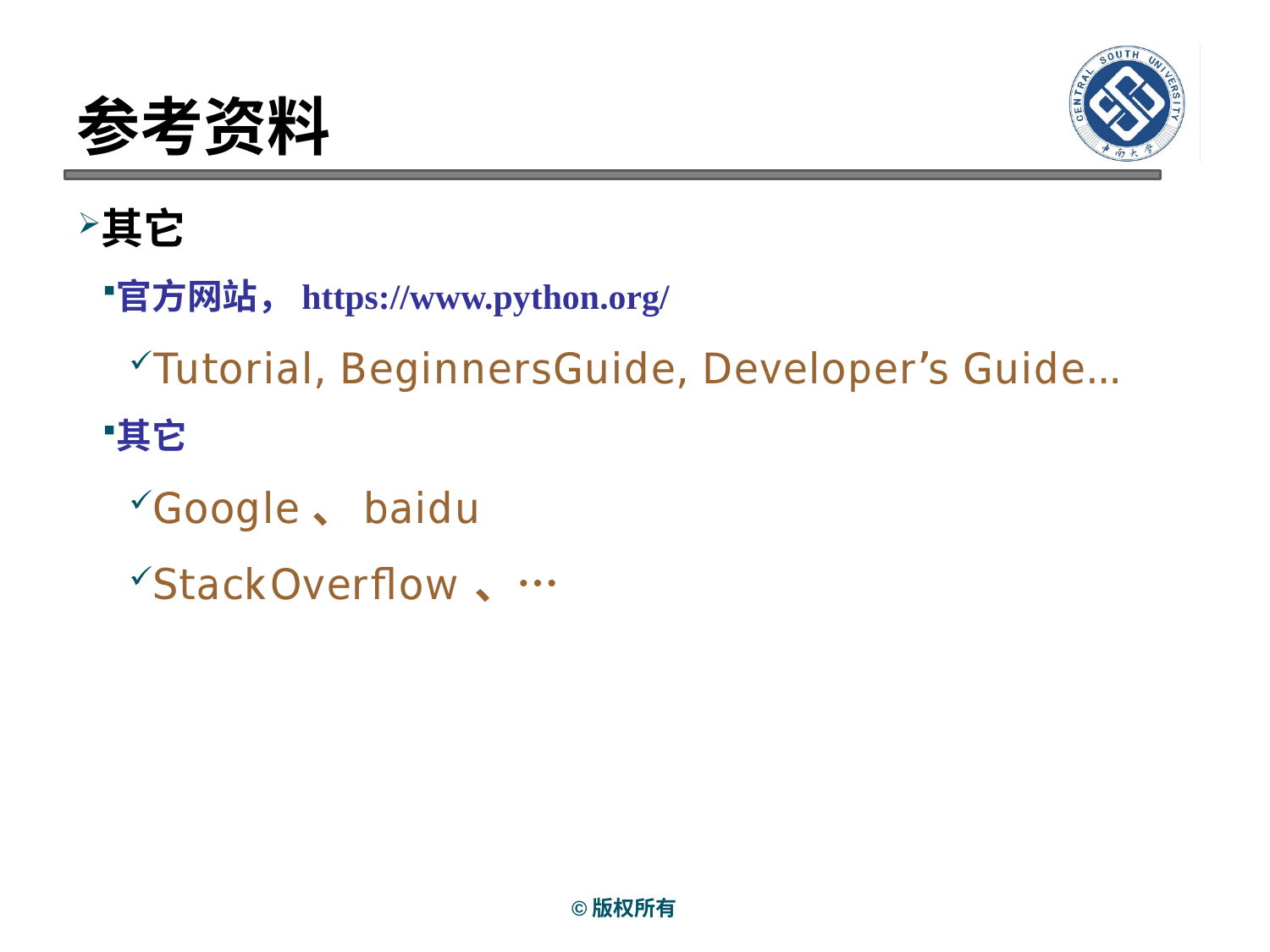

# 参考资料
其它
官方网站，https://www.python.org/
Tutorial, BeginnersGuide, Developer’s Guide…
其它
Google、baidu
StackOverflow、…